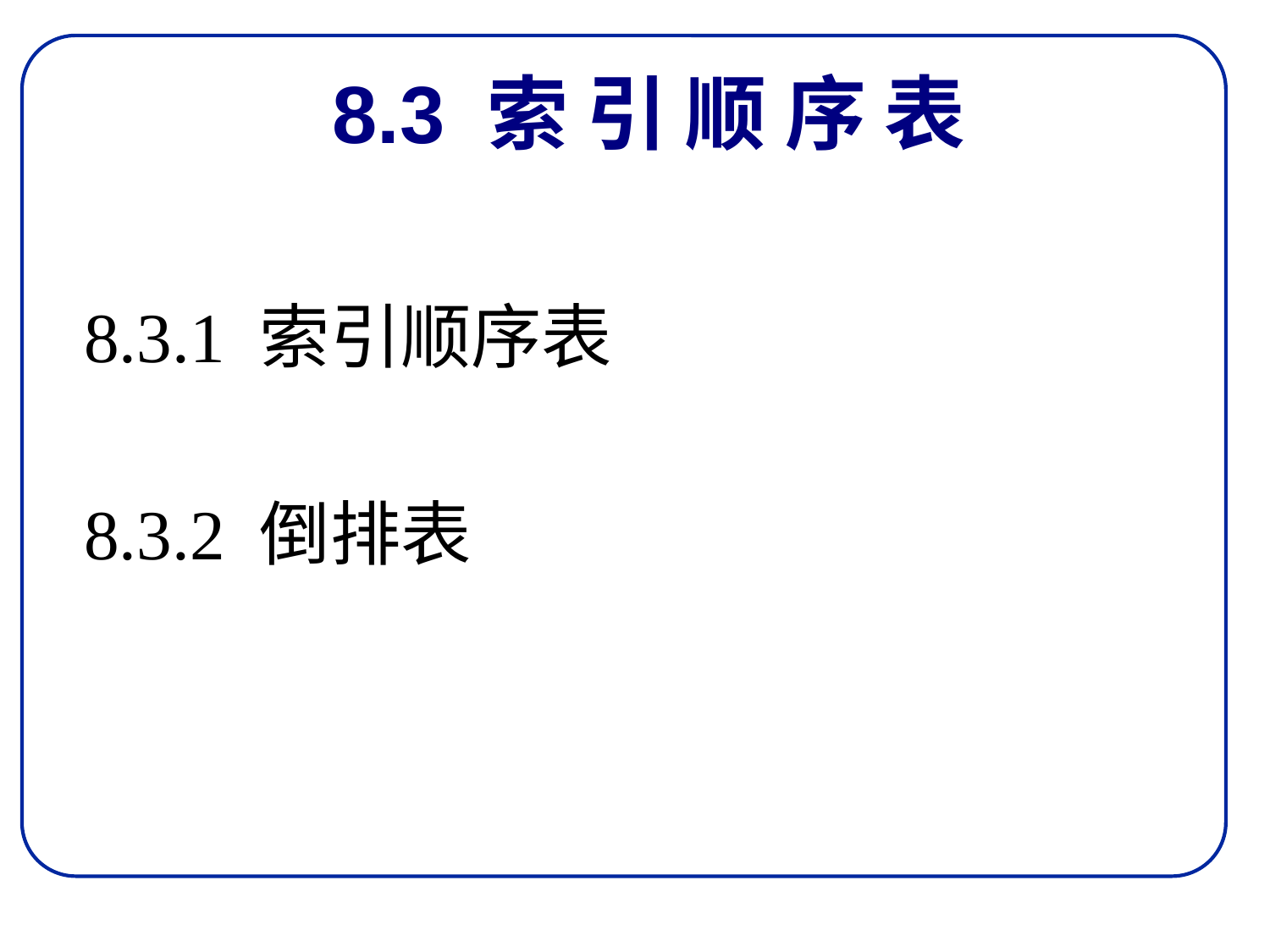

# 8.3 索 引 顺 序 表
8.3.1 索引顺序表

8.3.2 倒排表